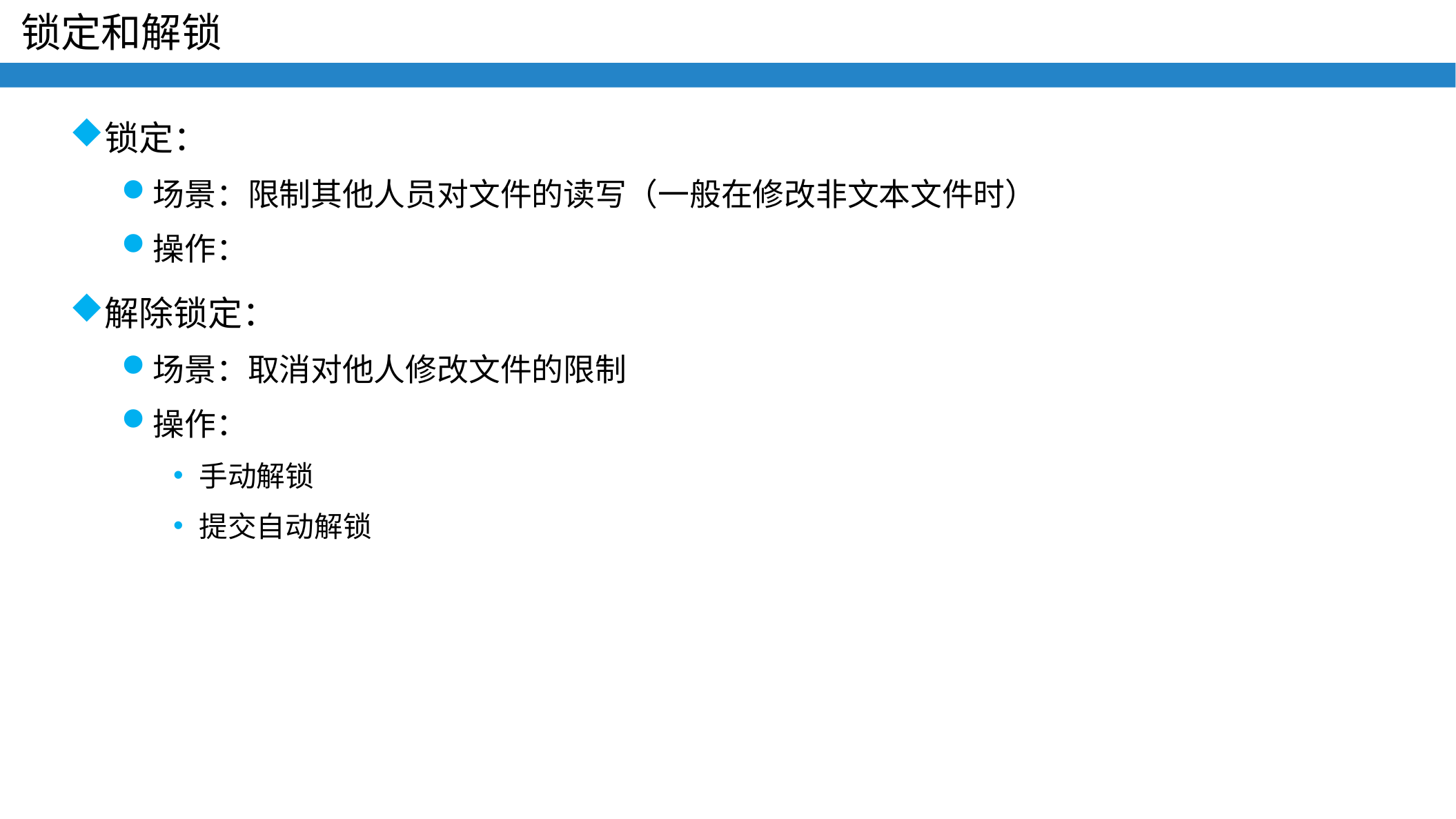

# 锁定和解锁
锁定：
场景：限制其他人员对文件的读写（一般在修改非文本文件时）
操作：
解除锁定：
场景：取消对他人修改文件的限制
操作：
手动解锁
提交自动解锁